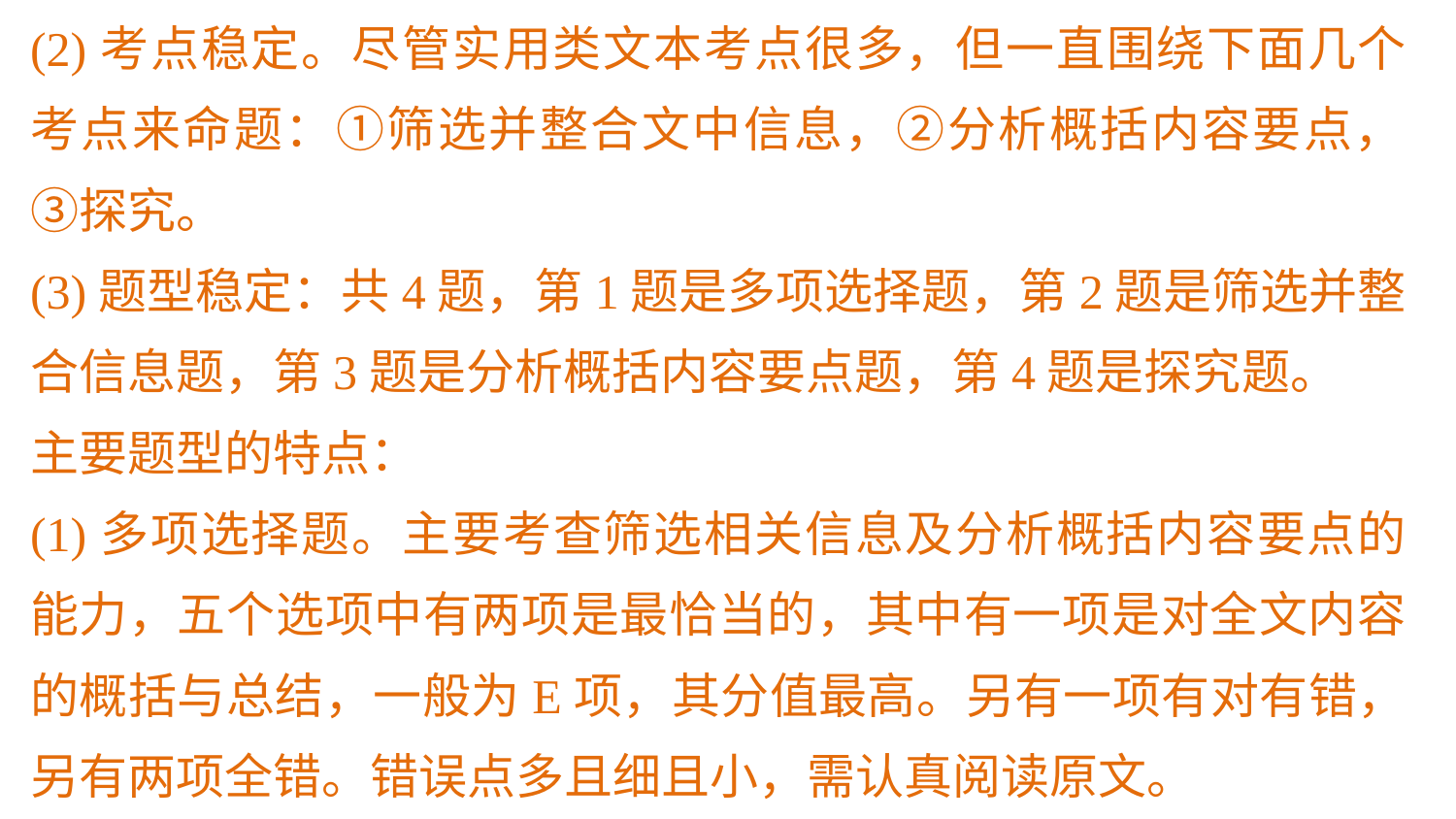

(2)考点稳定。尽管实用类文本考点很多，但一直围绕下面几个考点来命题：①筛选并整合文中信息，②分析概括内容要点，
③探究。
(3)题型稳定：共4题，第1题是多项选择题，第2题是筛选并整合信息题，第3题是分析概括内容要点题，第4题是探究题。
主要题型的特点：
(1)多项选择题。主要考查筛选相关信息及分析概括内容要点的能力，五个选项中有两项是最恰当的，其中有一项是对全文内容的概括与总结，一般为E项，其分值最高。另有一项有对有错，另有两项全错。错误点多且细且小，需认真阅读原文。